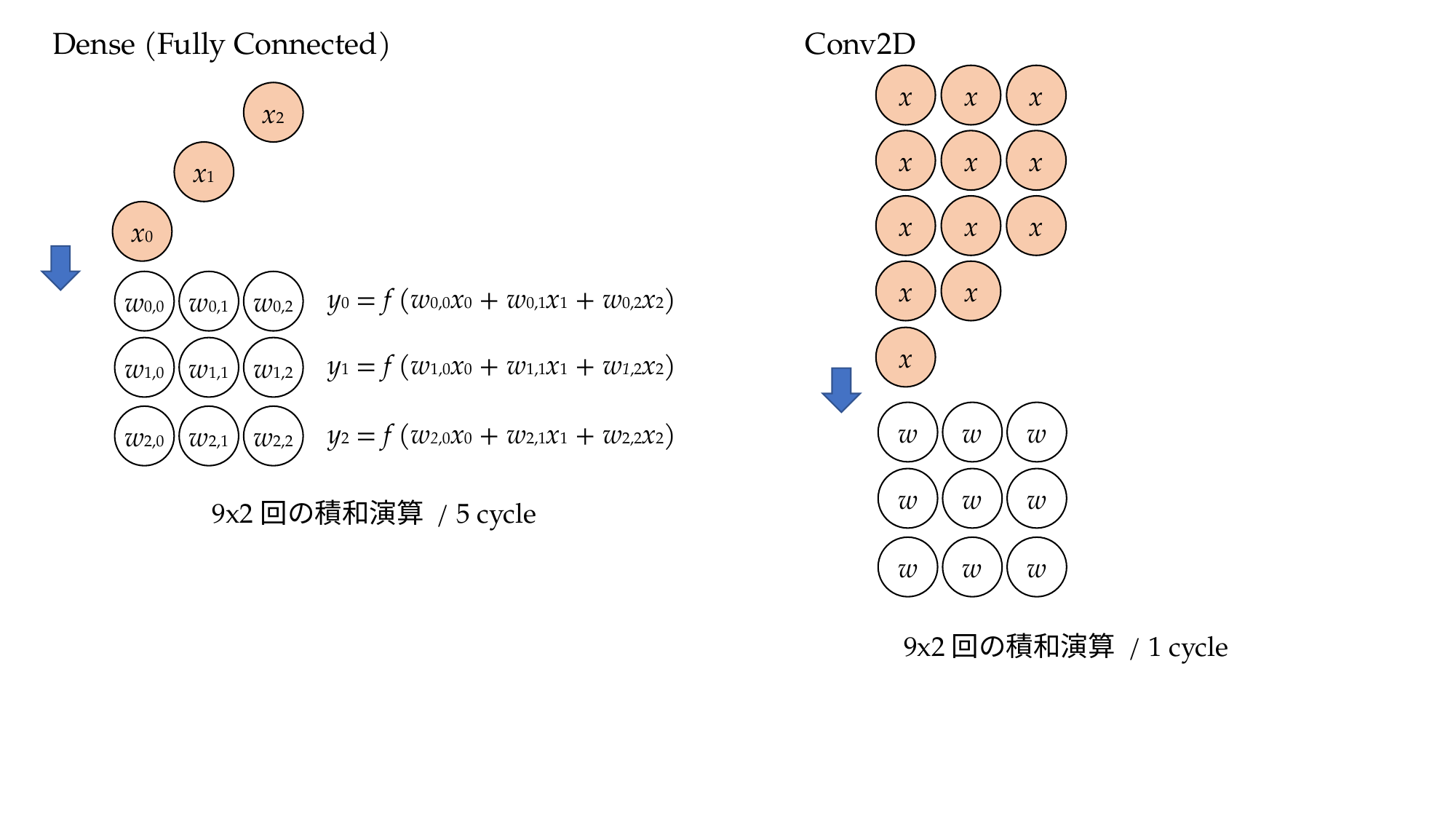

Dense (Fully Connected)
Conv2D
x
x
x
x2
x
x
x
x1
x
x
x
x0

x
x
w0,0
w0,1
w0,2
y0 = f (w0,0x0 + w0,1x1 + w0,2x2)
x
w1,0
w1,1
w1,2
y1 = f (w1,0x0 + w1,1x1 + w1,2x2)

w
w
w
w2,0
w2,1
w2,2
y2 = f (w2,0x0 + w2,1x1 + w2,2x2)
w
w
w
9x2回の積和演算 / 5 cycle
w
w
w
9x2回の積和演算 / 1 cycle